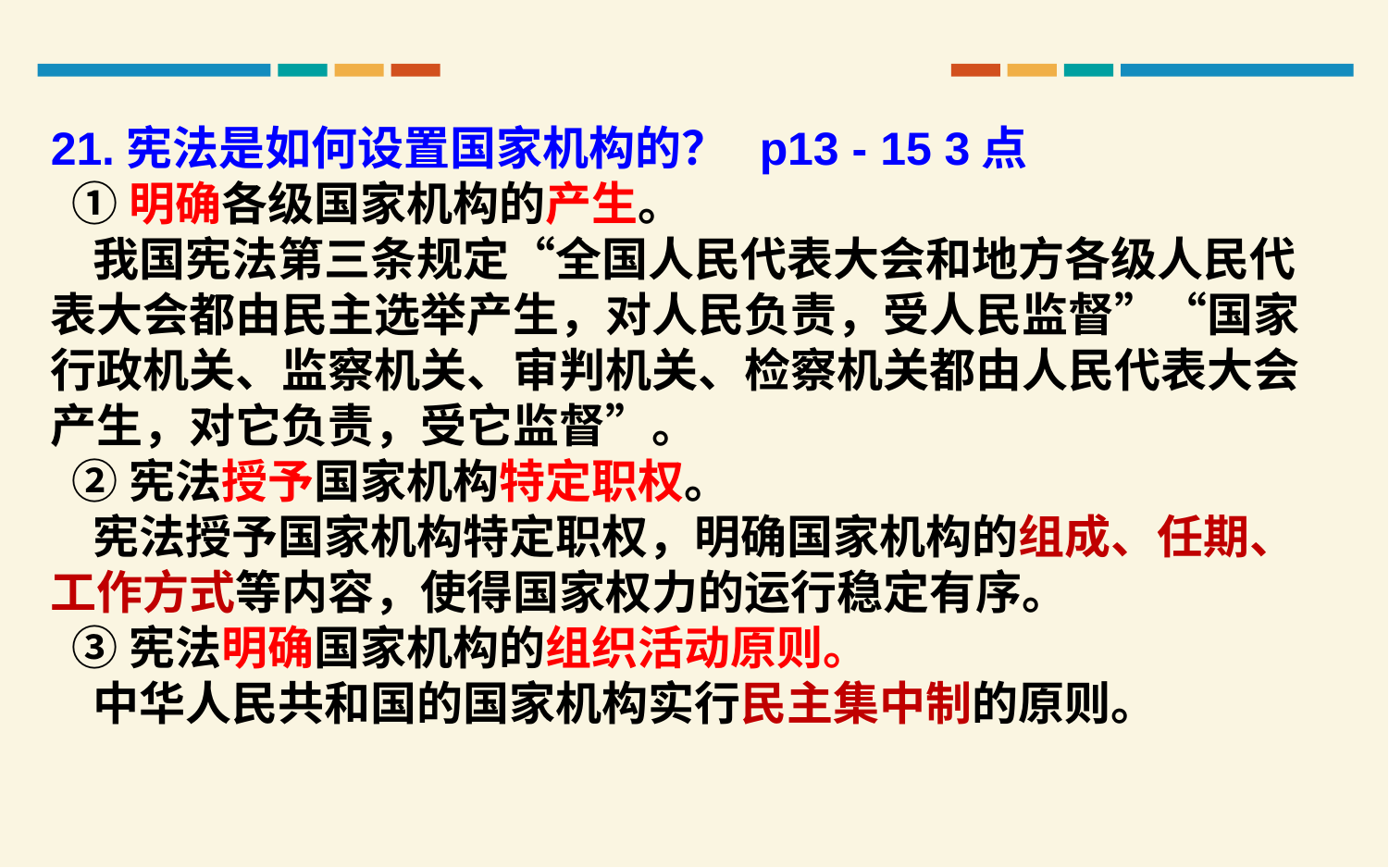

21.宪法是如何设置国家机构的？  p13 - 15 3点
  ①明确各级国家机构的产生。
   我国宪法第三条规定“全国人民代表大会和地方各级人民代表大会都由民主选举产生，对人民负责，受人民监督”“国家行政机关、监察机关、审判机关、检察机关都由人民代表大会产生，对它负责，受它监督”。
  ②宪法授予国家机构特定职权。
   宪法授予国家机构特定职权，明确国家机构的组成、任期、工作方式等内容，使得国家权力的运行稳定有序。
  ③宪法明确国家机构的组织活动原则。
   中华人民共和国的国家机构实行民主集中制的原则。